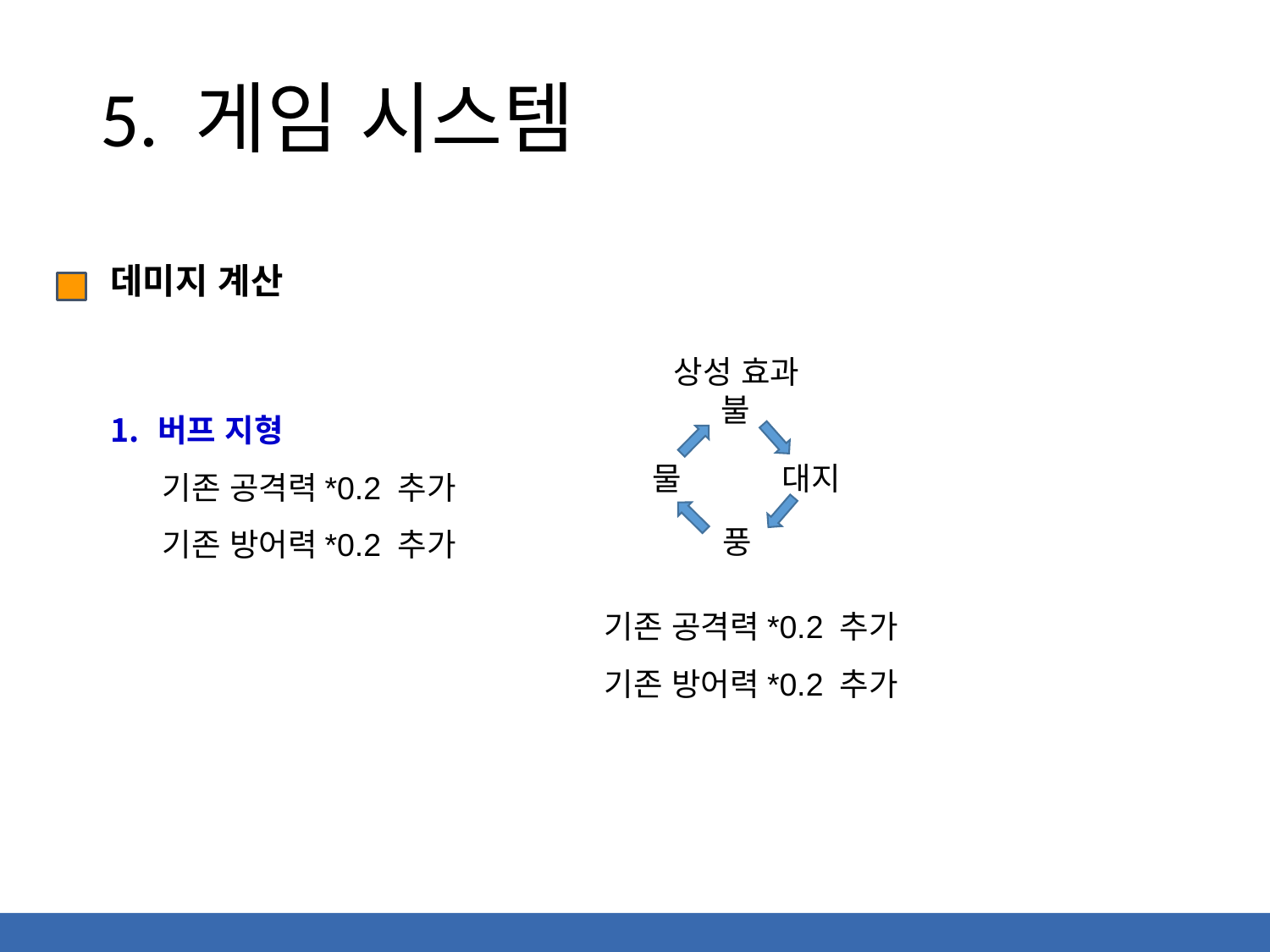

# 5. 게임 시스템
데미지 계산

상성 효과
불

물
대지

풍
버프 지형
     기존 공격력*0.2 추가
     기존 방어력*0.2 추가
기존 공격력*0.2 추가
기존 방어력*0.2 추가